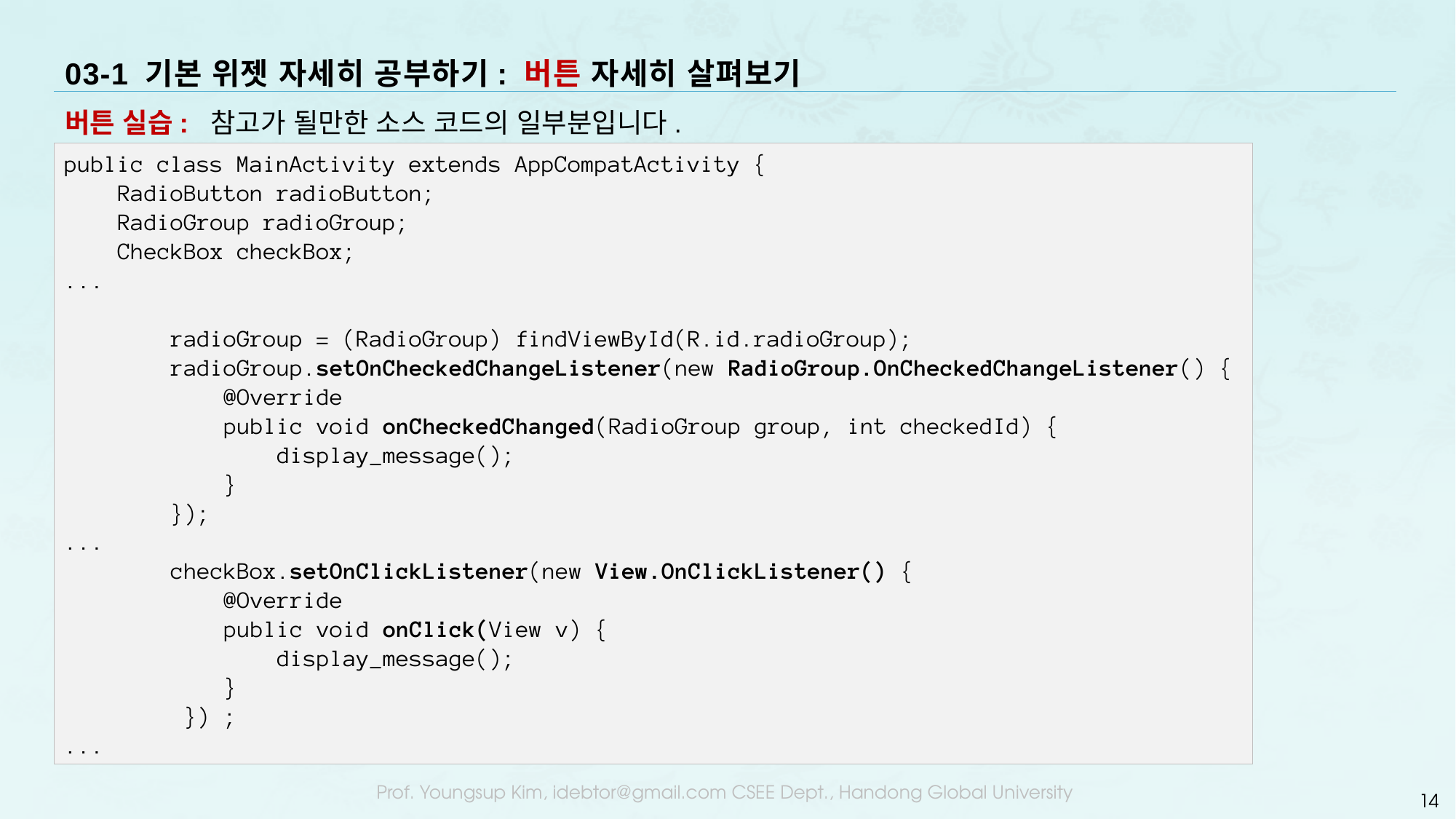

# 03-1 기본 위젯 자세히 공부하기: 버튼 자세히 살펴보기
버튼 실습:  참고가 될만한 소스 코드의 일부분입니다.
public class MainActivity extends AppCompatActivity {
    RadioButton radioButton;
    RadioGroup radioGroup;
    CheckBox checkBox;
...

        radioGroup = (RadioGroup) findViewById(R.id.radioGroup);
        radioGroup.setOnCheckedChangeListener(new RadioGroup.OnCheckedChangeListener() {
            @Override
            public void onCheckedChanged(RadioGroup group, int checkedId) {
                display_message();
            }
        });
...
        checkBox.setOnClickListener(new View.OnClickListener() {
            @Override
            public void onClick(View v) {
                display_message();
            }
         }) ;
...
14